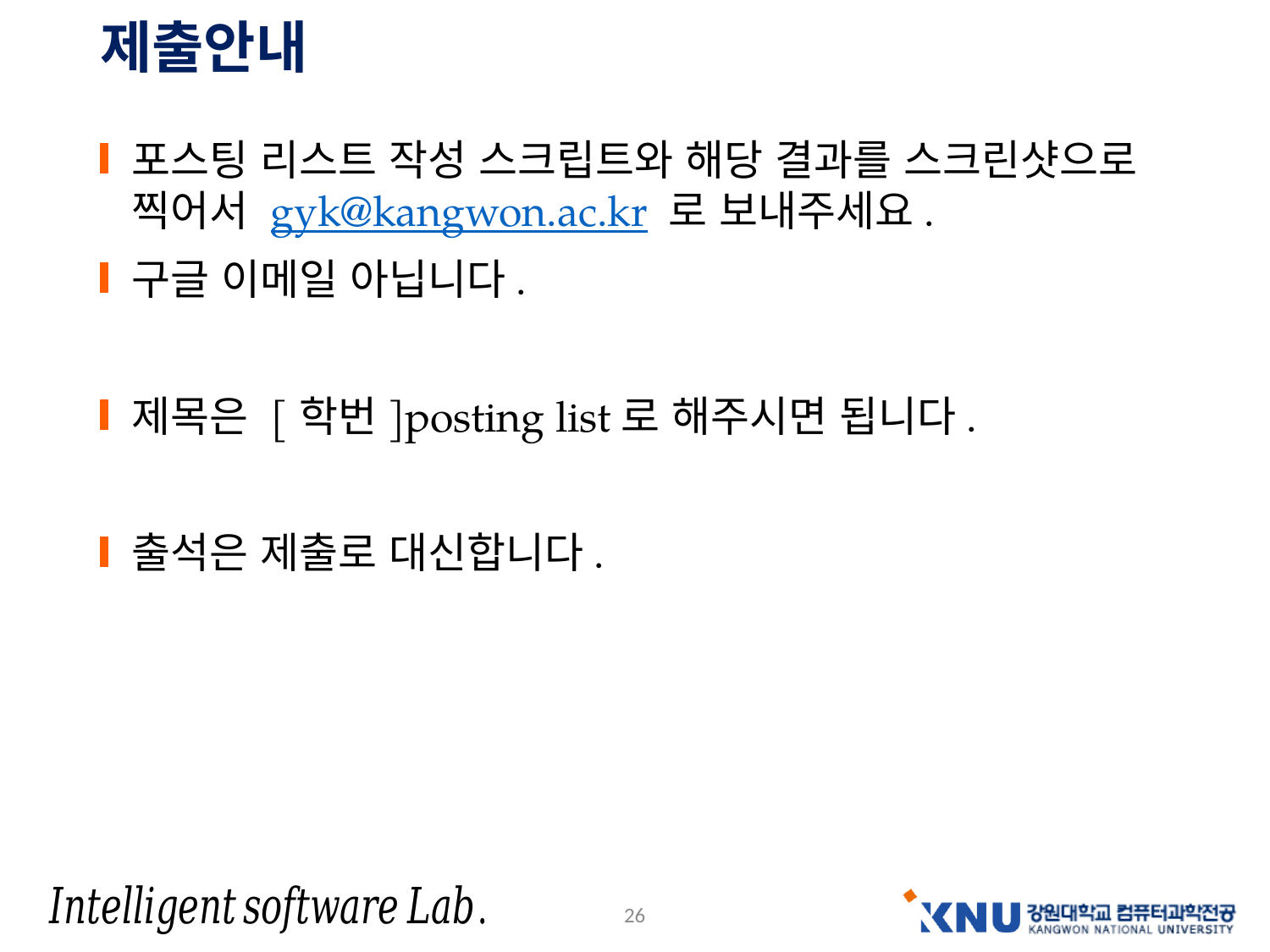

# 제출안내
포스팅 리스트 작성 스크립트와 해당 결과를 스크린샷으로 찍어서 gyk@kangwon.ac.kr 로 보내주세요.
구글 이메일 아닙니다.

제목은 [학번]posting list로 해주시면 됩니다.

출석은 제출로 대신합니다.